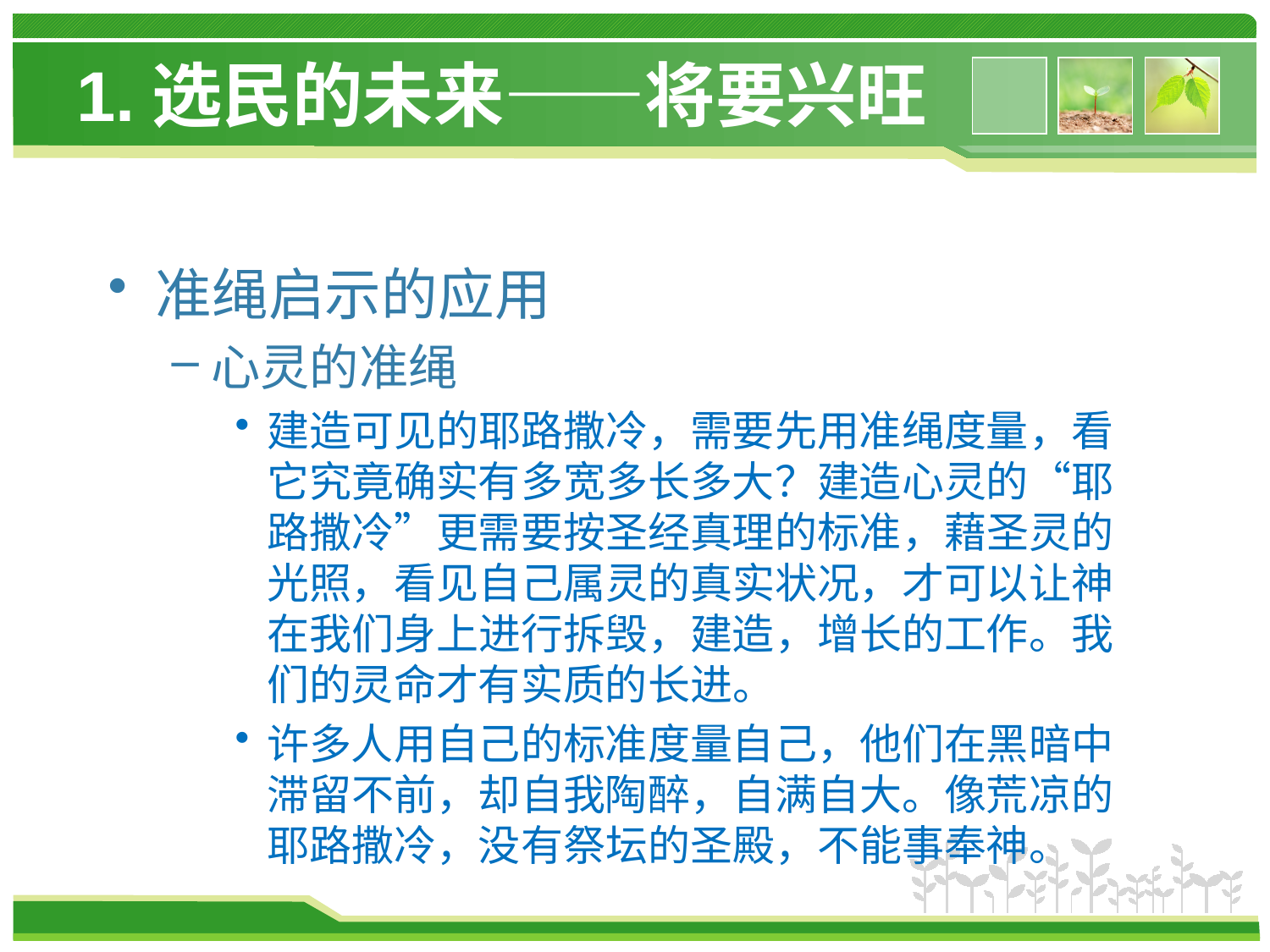

# 1.选民的未来——将要兴旺
准绳启示的应用
心灵的准绳
建造可见的耶路撒冷，需要先用准绳度量，看它究竟确实有多宽多长多大？建造心灵的“耶路撒冷”更需要按圣经真理的标准，藉圣灵的光照，看见自己属灵的真实状况，才可以让神在我们身上进行拆毁，建造，增长的工作。我们的灵命才有实质的长进。
许多人用自己的标准度量自己，他们在黑暗中滞留不前，却自我陶醉，自满自大。像荒凉的耶路撒冷，没有祭坛的圣殿，不能事奉神。